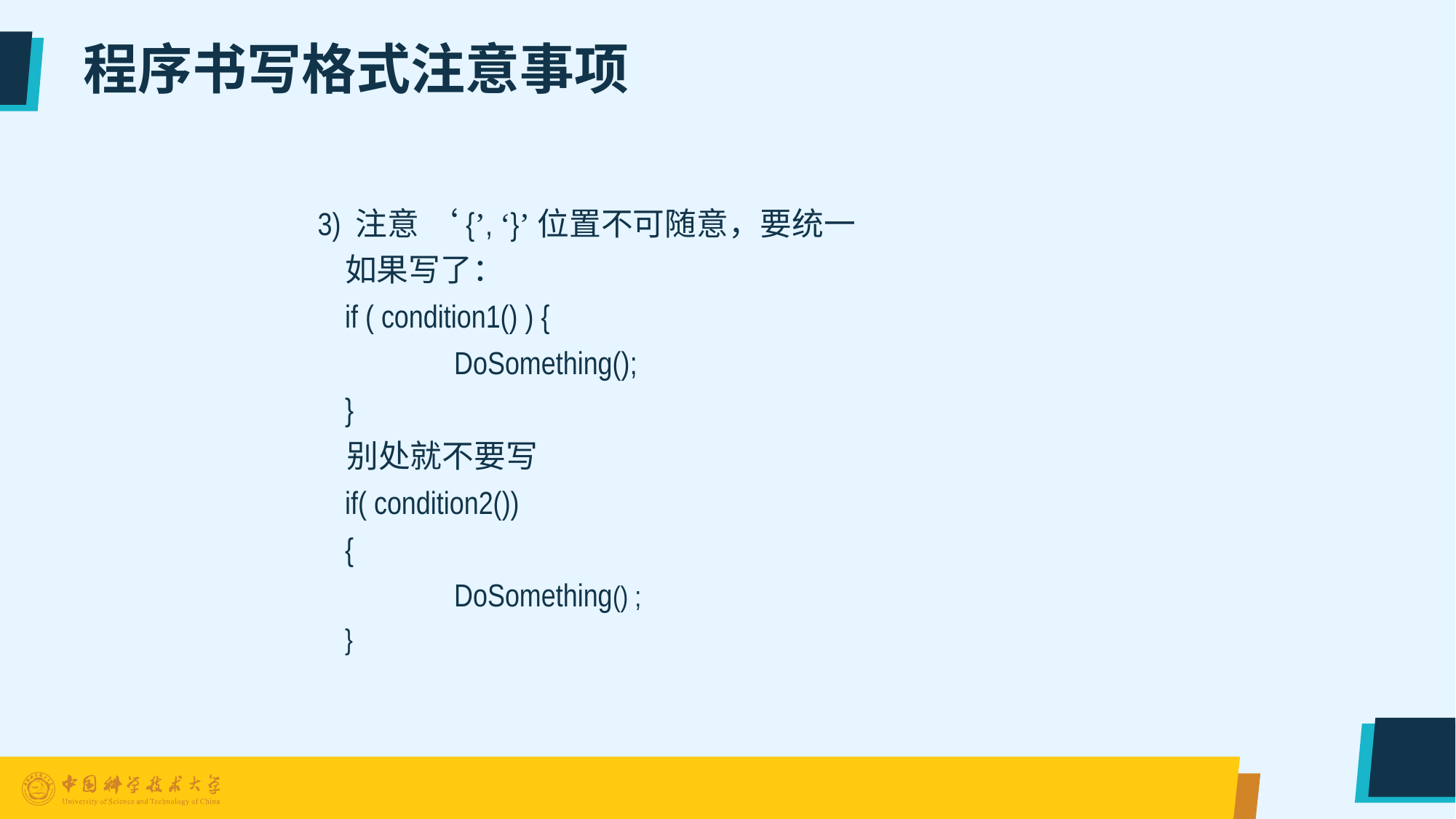

# 程序书写格式注意事项
3) 注意 ‘{’, ‘}’位置不可随意，要统一
	如果写了：
	if ( condition1() ) {
		DoSomething();
	}
   别处就不要写
	if( condition2())
	{
		DoSomething() ;
	}